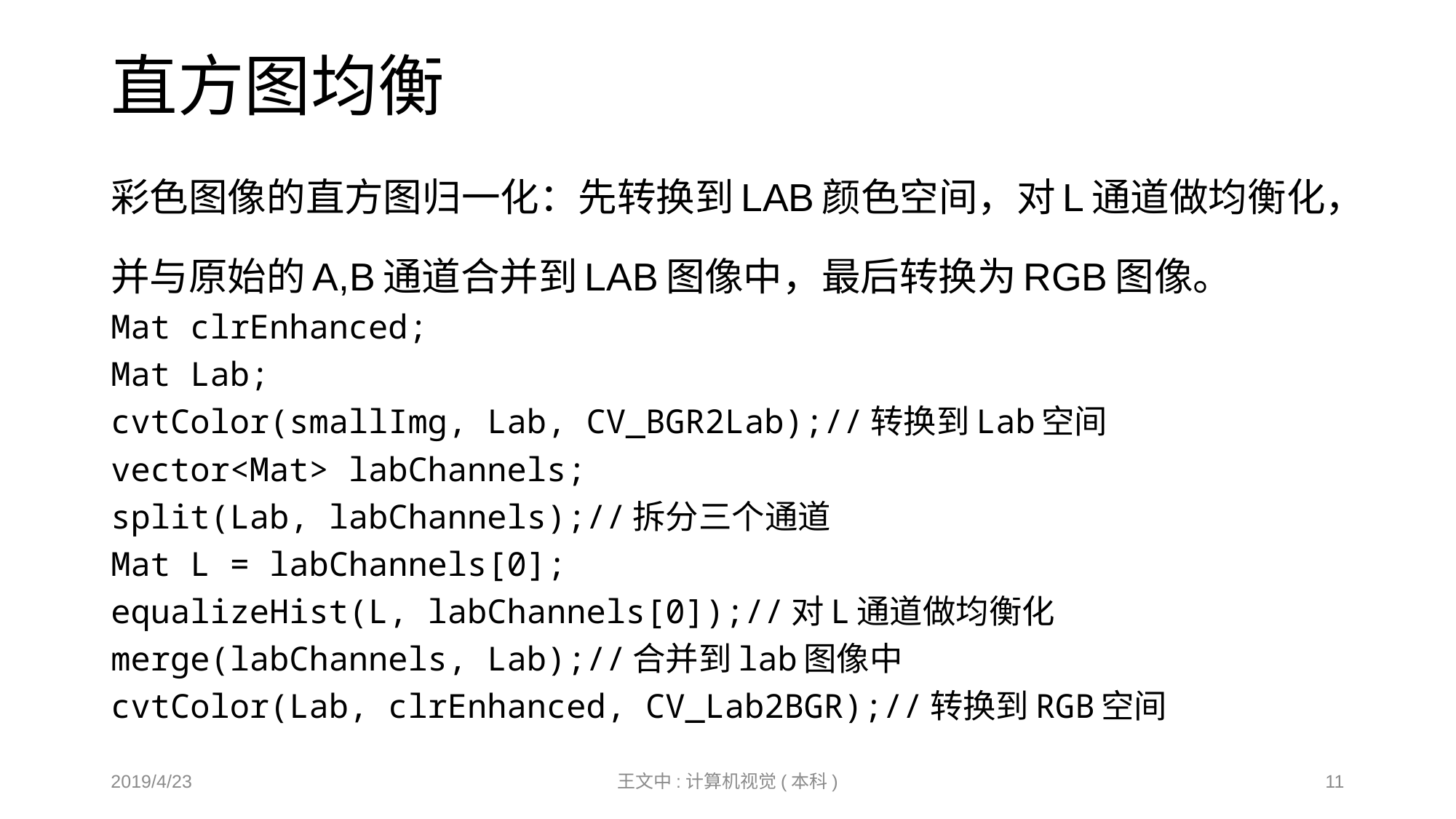

# 直方图均衡
彩色图像的直方图归一化：先转换到LAB颜色空间，对L通道做均衡化，并与原始的A,B通道合并到LAB图像中，最后转换为RGB图像。
Mat clrEnhanced;
Mat Lab;
cvtColor(smallImg, Lab, CV_BGR2Lab);//转换到Lab空间
vector<Mat> labChannels;
split(Lab, labChannels);//拆分三个通道
Mat L = labChannels[0];
equalizeHist(L, labChannels[0]);//对L通道做均衡化
merge(labChannels, Lab);//合并到lab图像中
cvtColor(Lab, clrEnhanced, CV_Lab2BGR);//转换到RGB空间
2019/4/23
王文中:计算机视觉(本科)
11